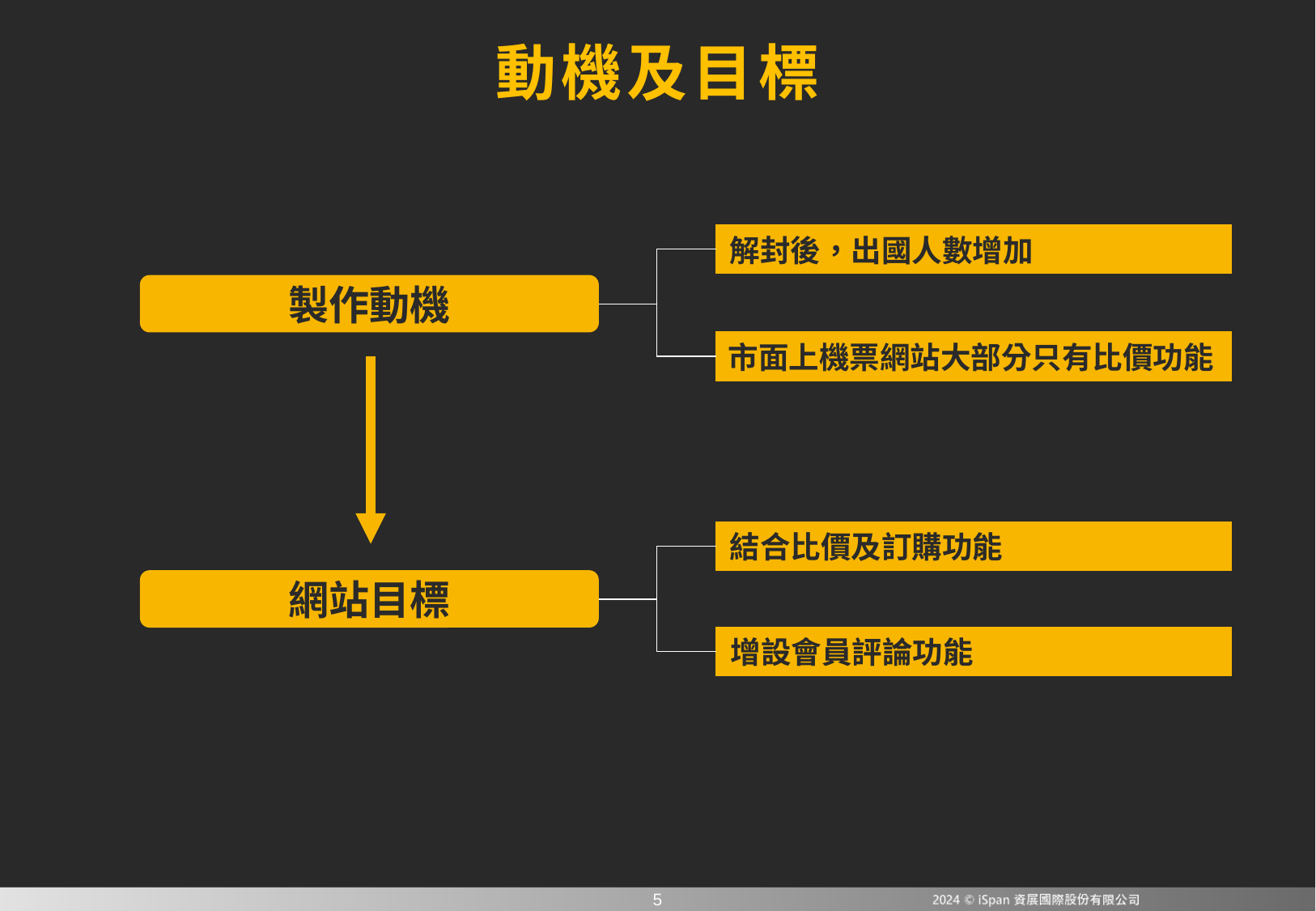

動機及目標

解封後，出國人數增加
製作動機

市面上機票網站大部分只有比價功能
結合比價及訂購功能

網站目標

增設會員評論功能